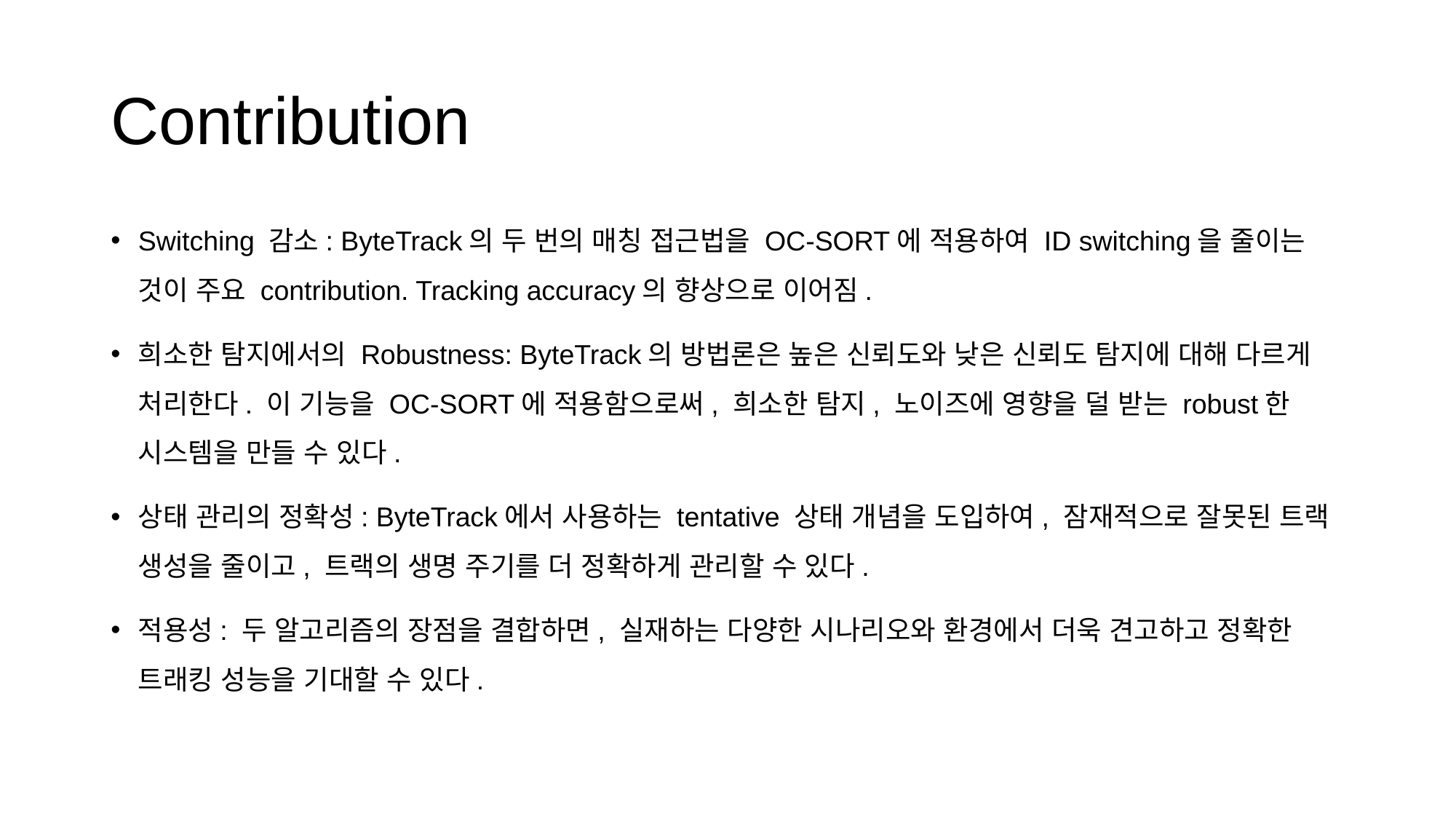

# Contribution
Switching 감소: ByteTrack의 두 번의 매칭 접근법을 OC-SORT에 적용하여 ID switching을 줄이는 것이 주요 contribution. Tracking accuracy의 향상으로 이어짐.
희소한 탐지에서의 Robustness: ByteTrack의 방법론은 높은 신뢰도와 낮은 신뢰도 탐지에 대해 다르게 처리한다. 이 기능을 OC-SORT에 적용함으로써, 희소한 탐지, 노이즈에 영향을 덜 받는 robust한 시스템을 만들 수 있다.
상태 관리의 정확성: ByteTrack에서 사용하는 tentative 상태 개념을 도입하여, 잠재적으로 잘못된 트랙 생성을 줄이고, 트랙의 생명 주기를 더 정확하게 관리할 수 있다.
적용성: 두 알고리즘의 장점을 결합하면, 실재하는 다양한 시나리오와 환경에서 더욱 견고하고 정확한 트래킹 성능을 기대할 수 있다.